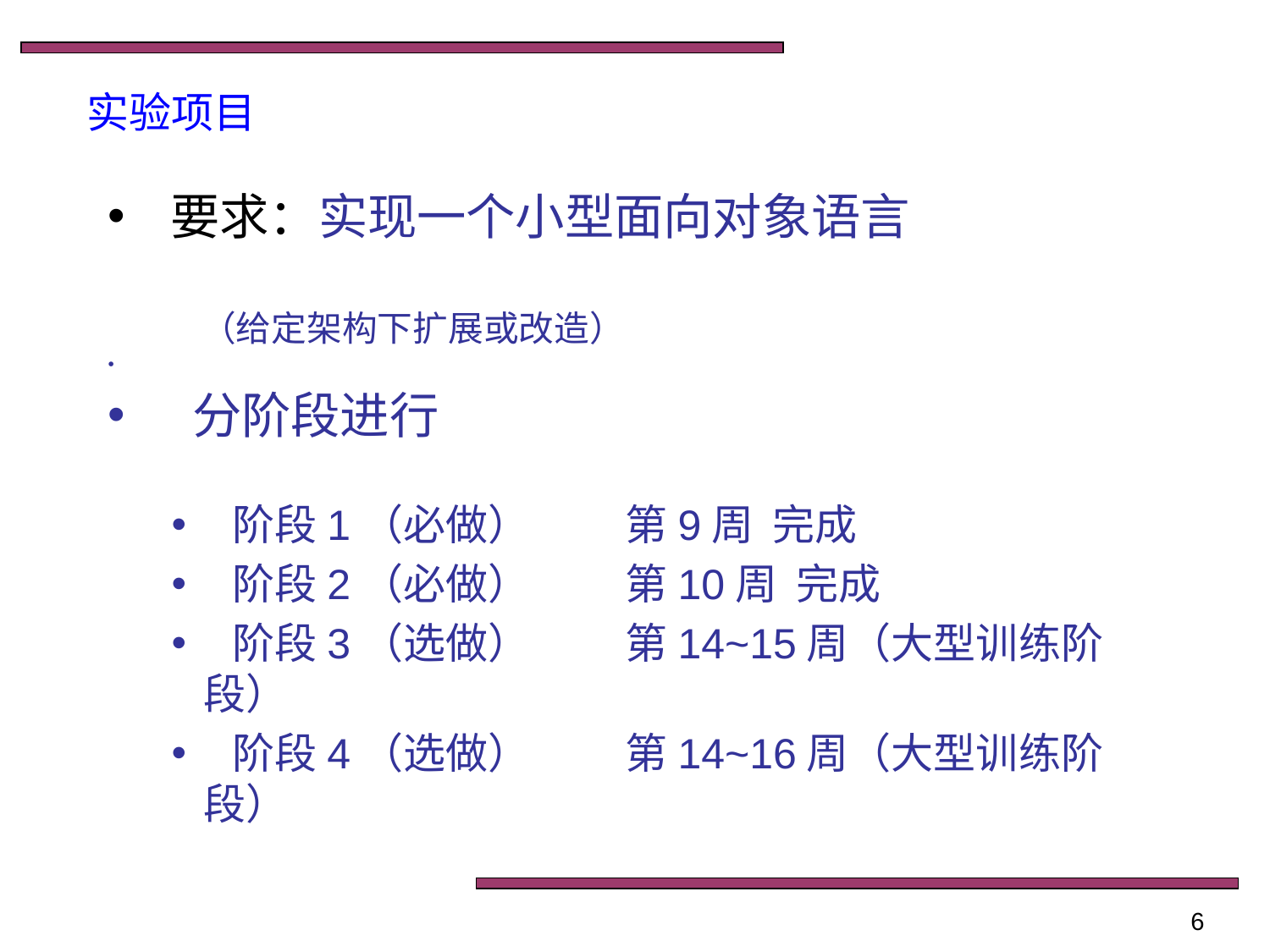

#
实验项目

 要求：实现一个小型面向对象语言

  （给定架构下扩展或改造）

   分阶段进行

  阶段1（必做）          第9周  完成
  阶段2（必做）          第10周  完成
  阶段3（选做）          第14~15周（大型训练阶段）
  阶段4（选做）          第14~16周（大型训练阶段）

6